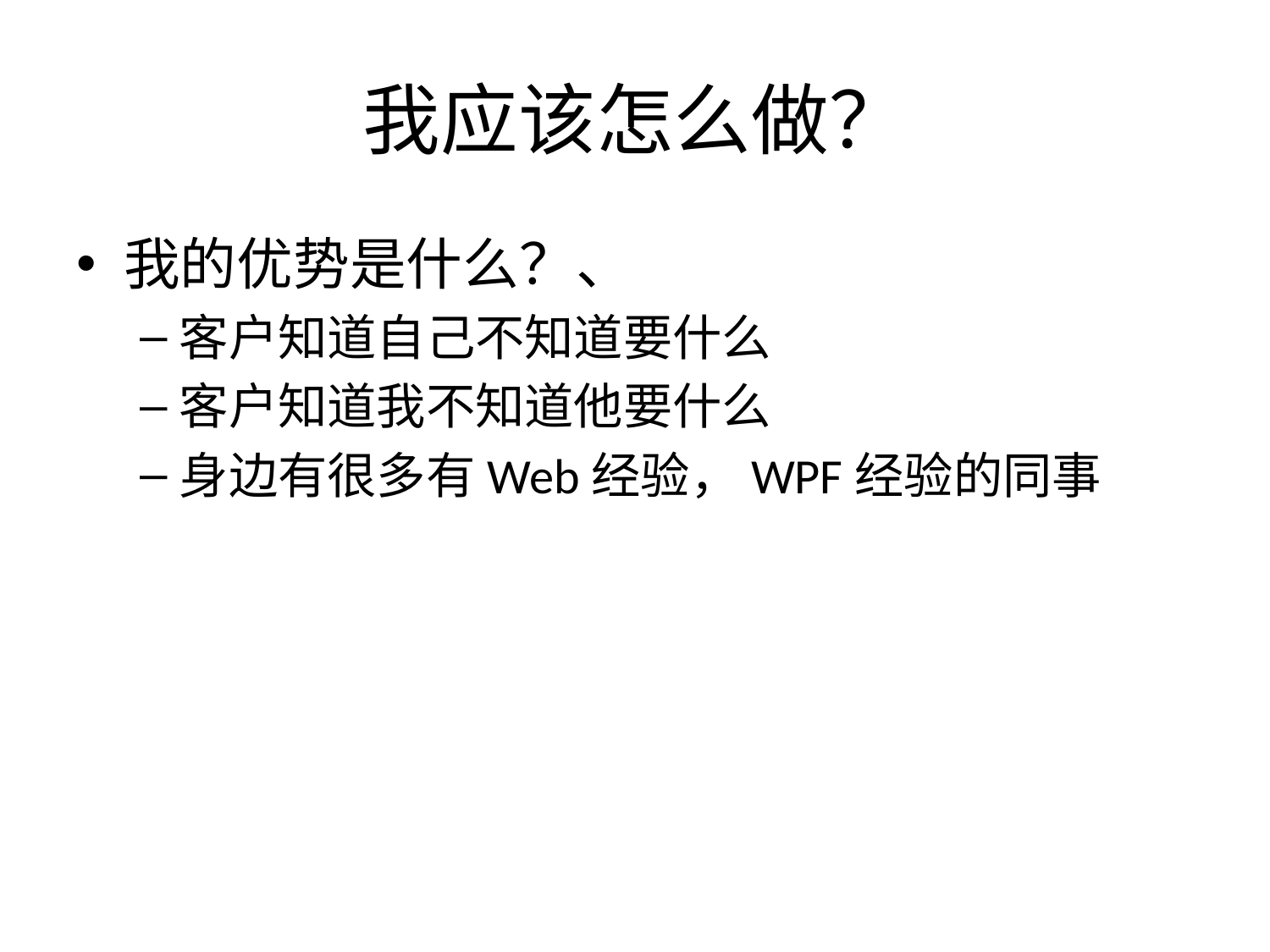

# 我应该怎么做？
我的优势是什么？、
客户知道自己不知道要什么
客户知道我不知道他要什么
身边有很多有Web经验，WPF经验的同事